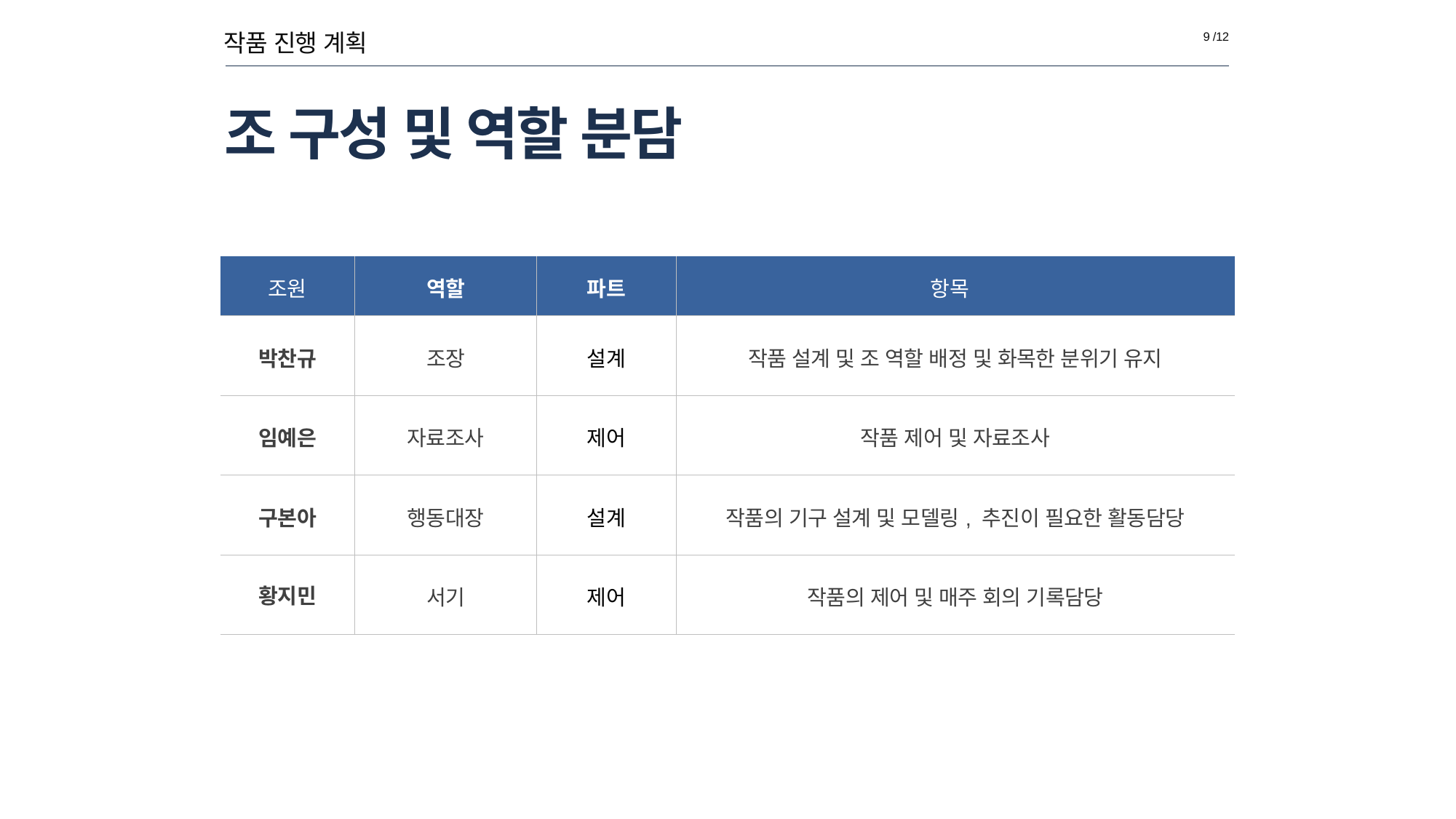

작품 진행 계획
9 /12
# 조 구성 및 역할 분담
| 조원 | 역할 | 파트 | 항목 |
| --- | --- | --- | --- |
| 박찬규 | 조장 | 설계 | 작품 설계 및 조 역할 배정 및 화목한 분위기 유지 |
| 임예은 | 자료조사 | 제어 | 작품 제어 및 자료조사 |
| 구본아 | 행동대장 | 설계 | 작품의 기구 설계 및 모델링, 추진이 필요한 활동담당 |
| 황지민 | 서기 | 제어 | 작품의 제어 및 매주 회의 기록담당 |